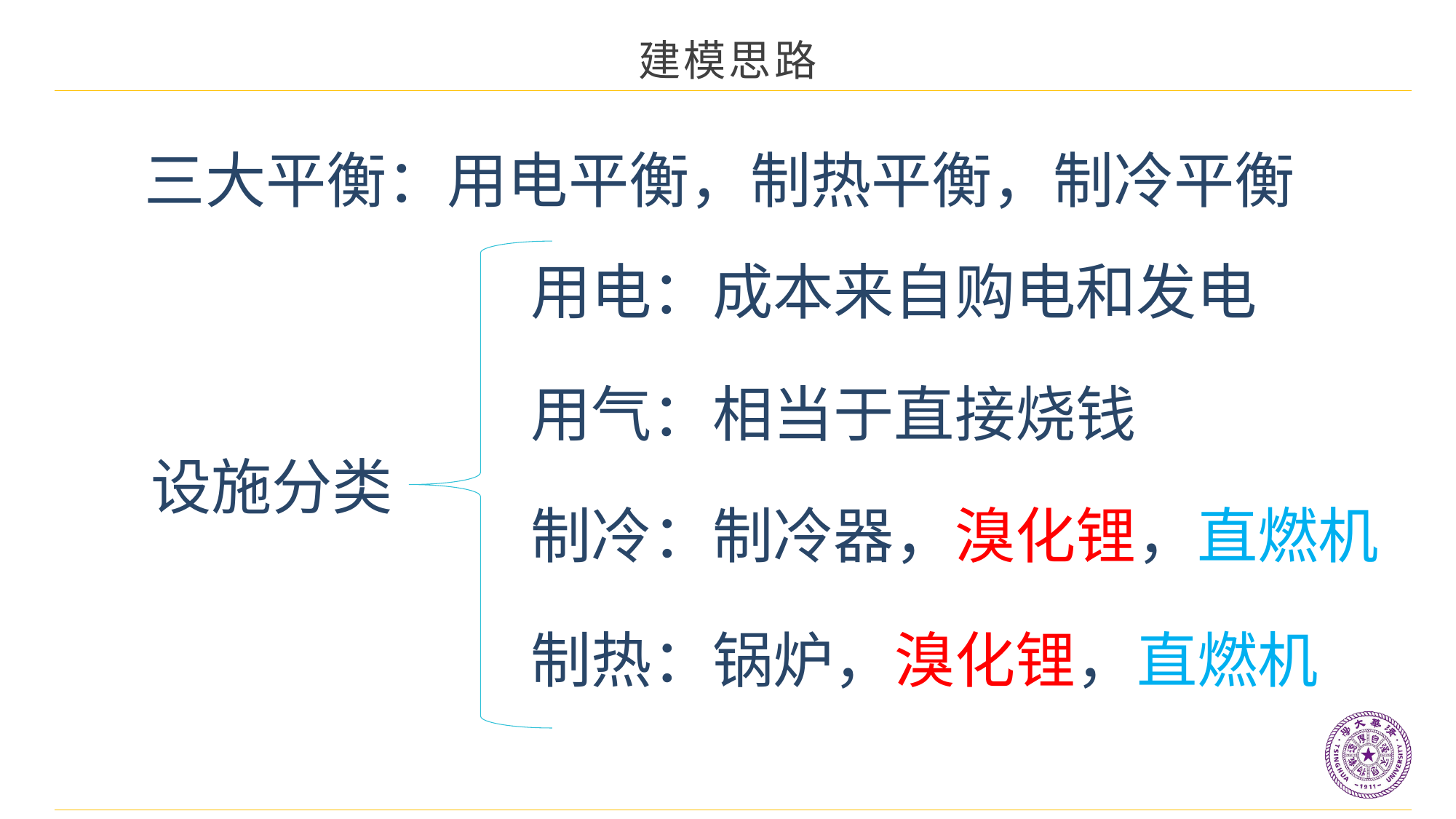

建模思路
三大平衡：用电平衡，制热平衡，制冷平衡

用电：成本来自购电和发电
用气：相当于直接烧钱
设施分类
制冷：制冷器，溴化锂，直燃机
制热：锅炉，溴化锂，直燃机